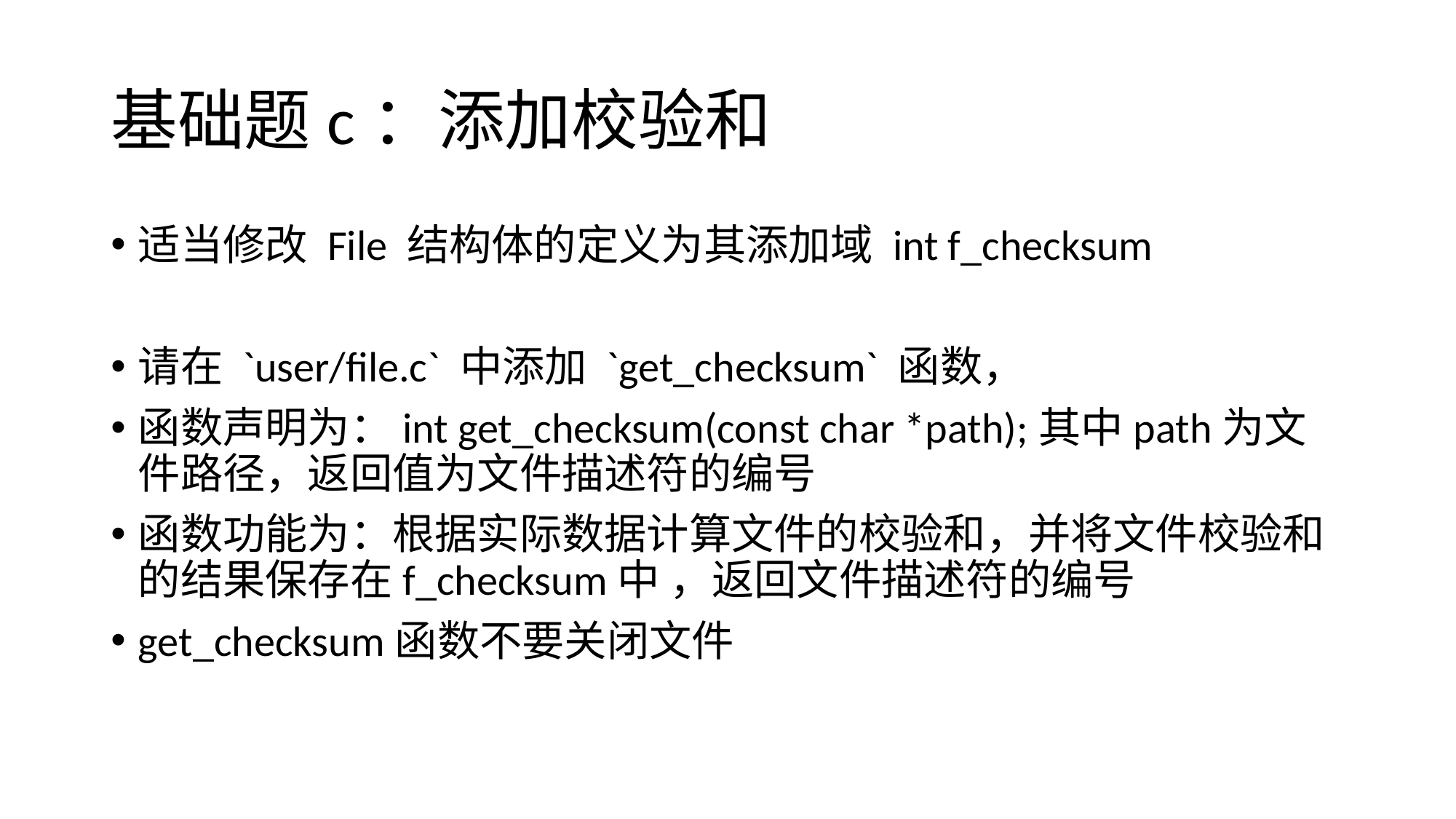

# 基础题c：添加校验和
适当修改 File 结构体的定义为其添加域 int f_checksum

请在 `user/file.c` 中添加 `get_checksum` 函数，
函数声明为：int get_checksum(const char *path);其中path为文件路径，返回值为文件描述符的编号
函数功能为：根据实际数据计算文件的校验和，并将文件校验和的结果保存在f_checksum中 ，返回文件描述符的编号
get_checksum函数不要关闭文件